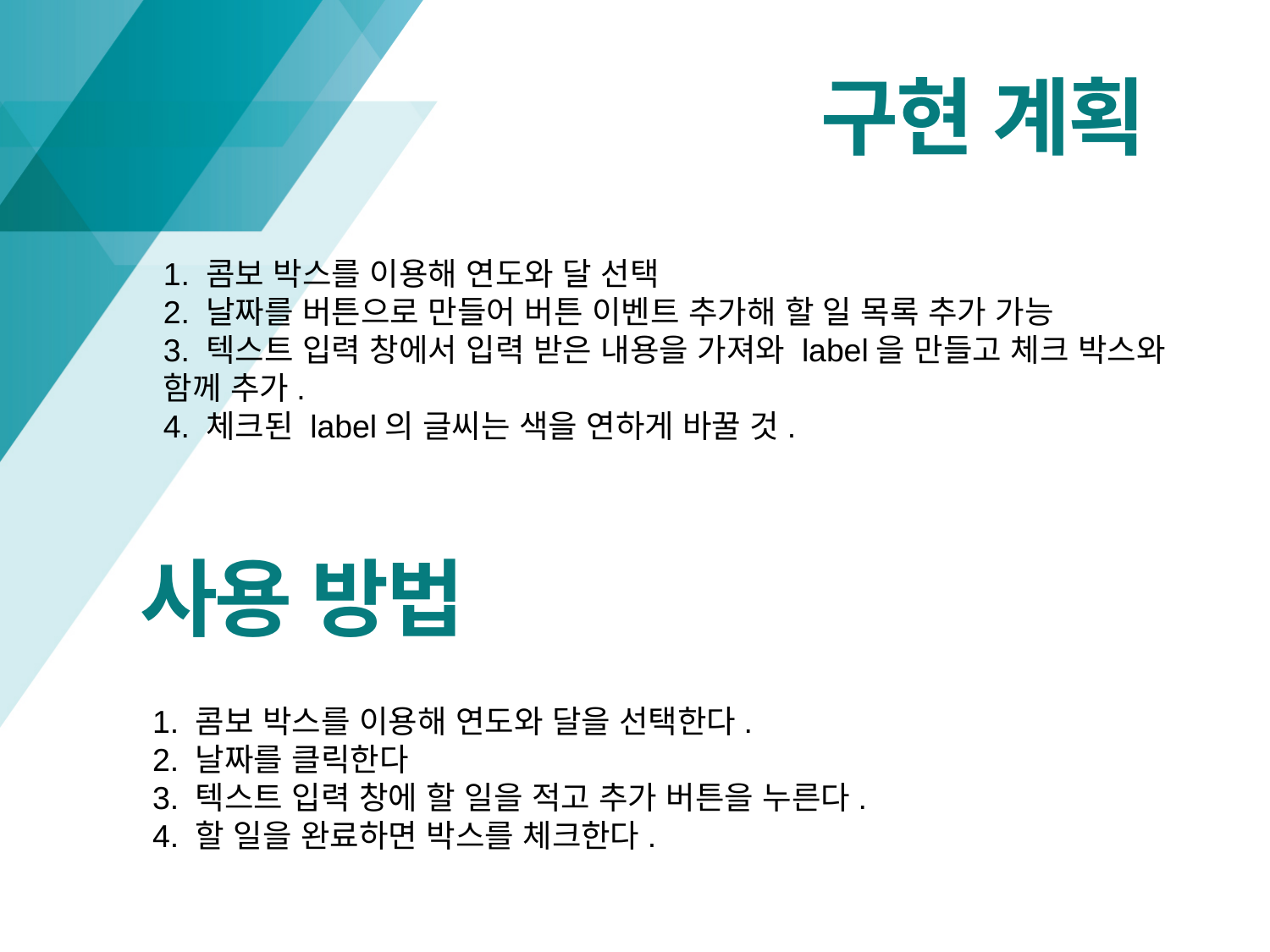

구현 계획
1. 콤보 박스를 이용해 연도와 달 선택
2. 날짜를 버튼으로 만들어 버튼 이벤트 추가해 할 일 목록 추가 가능
3. 텍스트 입력 창에서 입력 받은 내용을 가져와 label을 만들고 체크 박스와
함께 추가.
4. 체크된 label의 글씨는 색을 연하게 바꿀 것.
사용 방법
1. 콤보 박스를 이용해 연도와 달을 선택한다.
2. 날짜를 클릭한다
3. 텍스트 입력 창에 할 일을 적고 추가 버튼을 누른다.
4. 할 일을 완료하면 박스를 체크한다.